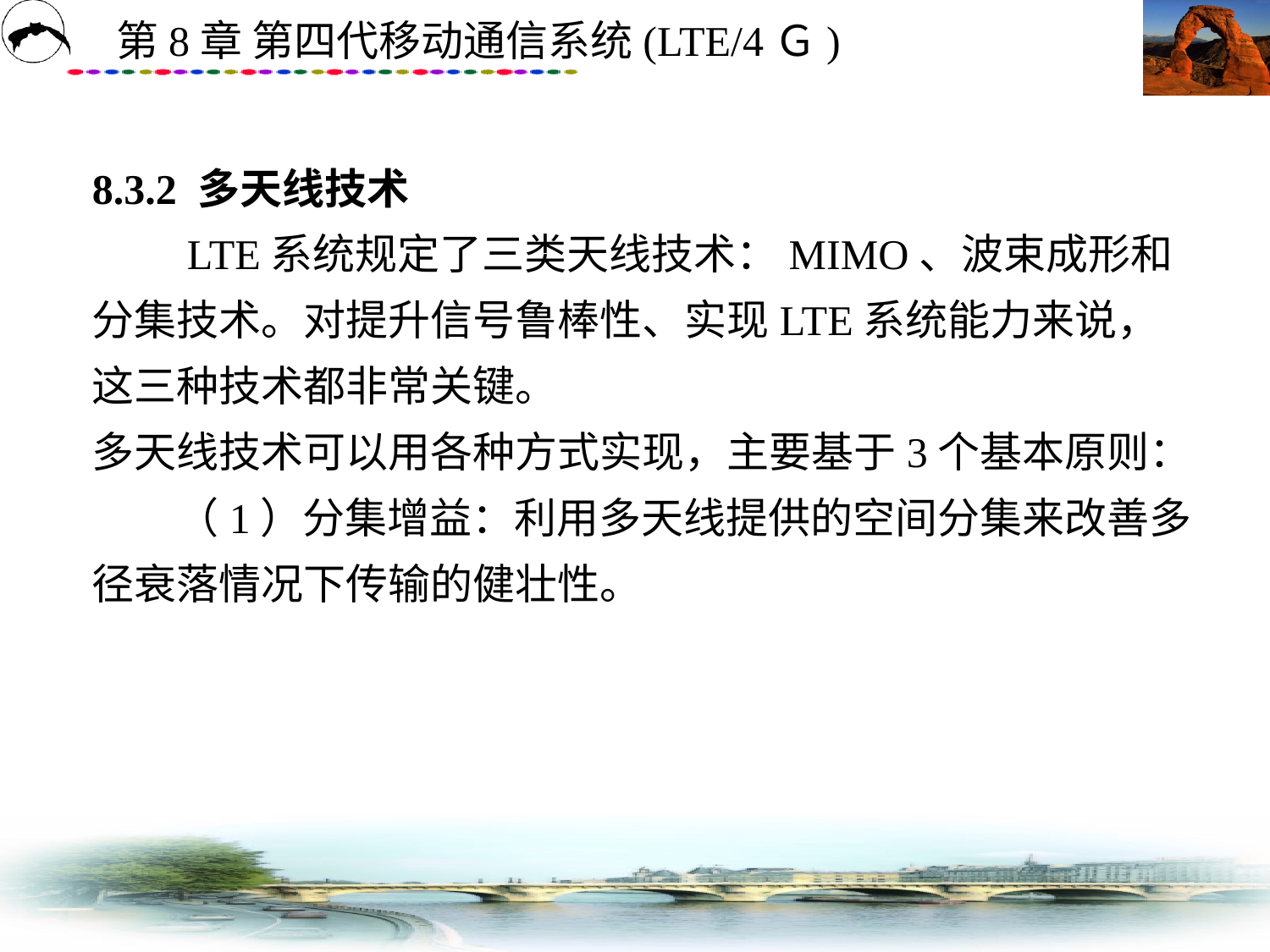

# 8.3.2 多天线技术 　　LTE系统规定了三类天线技术：MIMO、波束成形和分集技术。对提升信号鲁棒性、实现LTE系统能力来说，这三种技术都非常关键。 多天线技术可以用各种方式实现，主要基于3个基本原则： 　　（1）分集增益：利用多天线提供的空间分集来改善多径衰落情况下传输的健壮性。